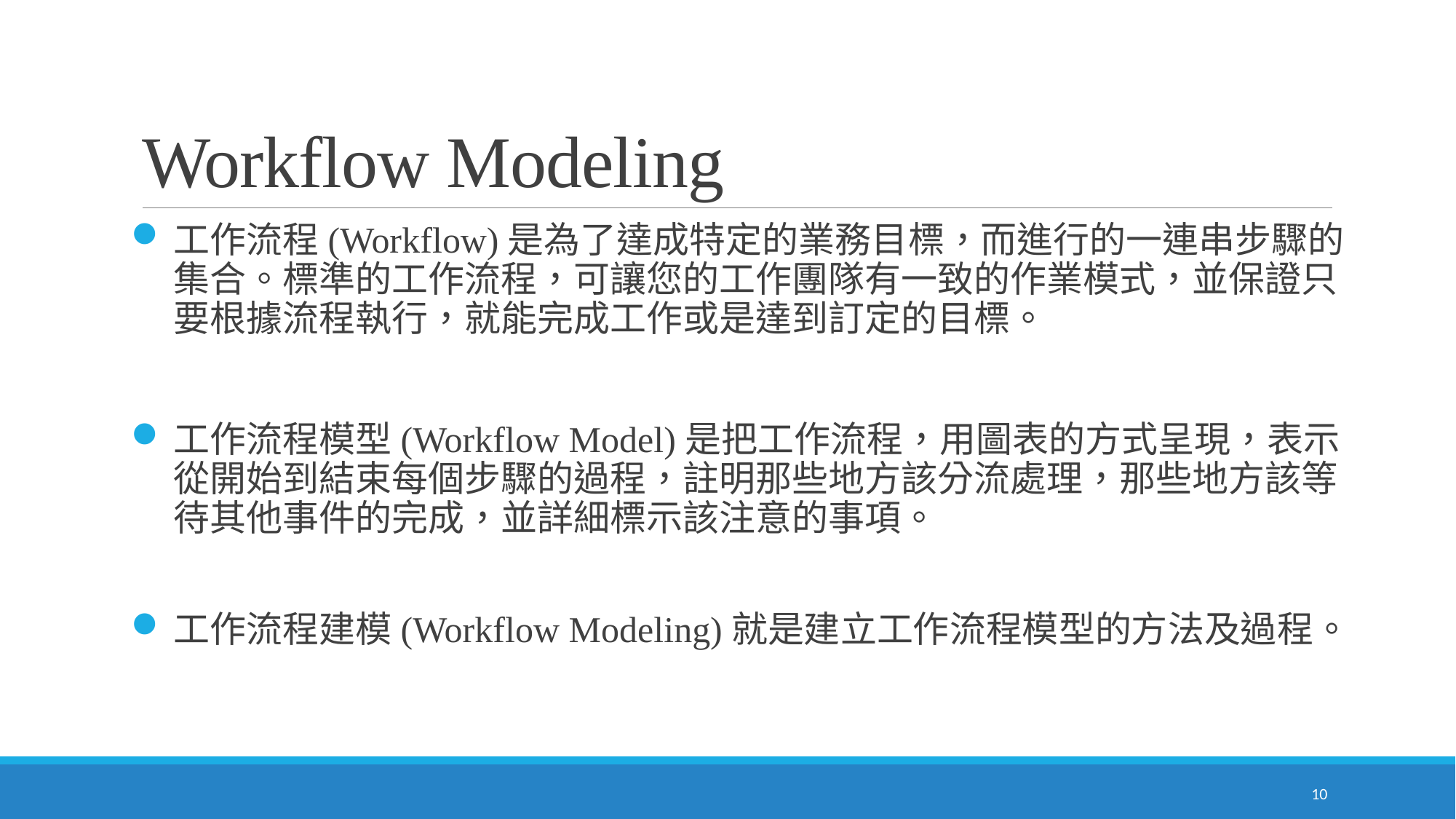

# Workflow Modeling
工作流程(Workflow)是為了達成特定的業務目標，而進行的一連串步驟的集合。標準的工作流程，可讓您的工作團隊有一致的作業模式，並保證只要根據流程執行，就能完成工作或是達到訂定的目標。

工作流程模型(Workflow Model)是把工作流程，用圖表的方式呈現，表示從開始到結束每個步驟的過程，註明那些地方該分流處理，那些地方該等待其他事件的完成，並詳細標示該注意的事項。

工作流程建模(Workflow Modeling)就是建立工作流程模型的方法及過程。
10